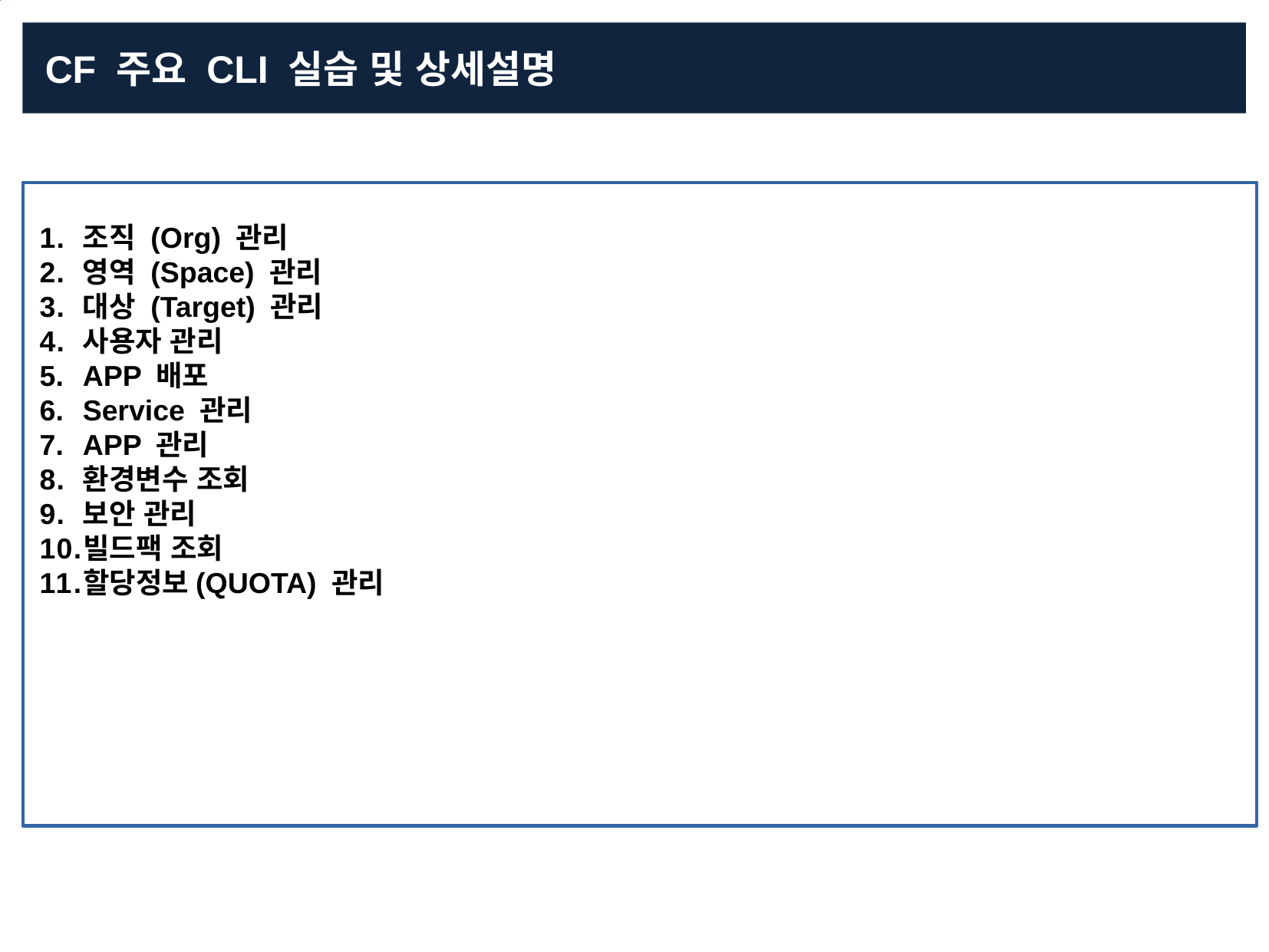

CF 주요 CLI 실습 및 상세설명

조직 (Org) 관리
영역 (Space) 관리
대상 (Target) 관리
사용자 관리
APP 배포
Service 관리
APP 관리
환경변수 조회
보안 관리
빌드팩 조회
할당정보(QUOTA) 관리